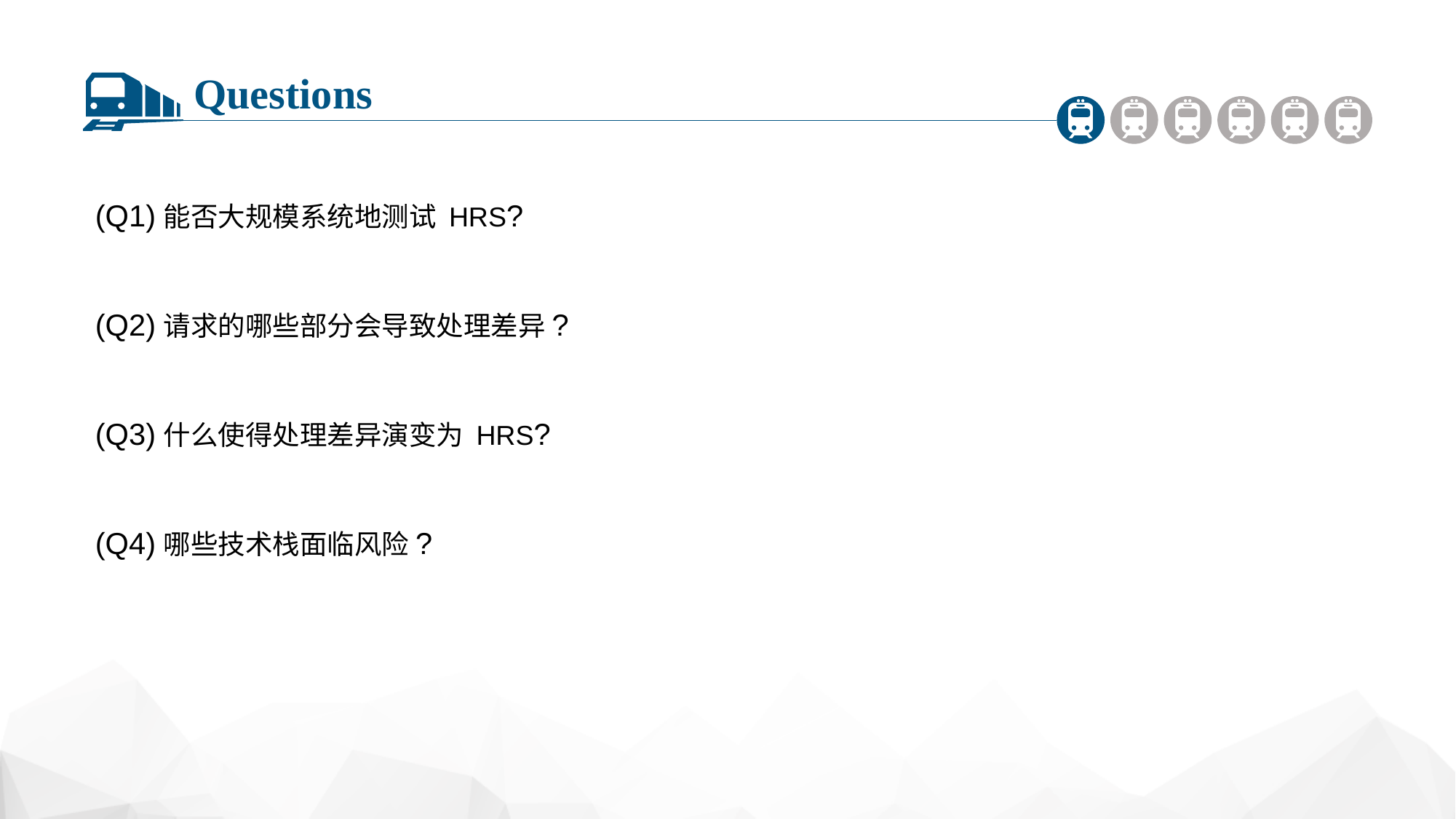

Questions
(Q1)能否大规模系统地测试 HRS?

(Q2)请求的哪些部分会导致处理差异?

(Q3)什么使得处理差异演变为 HRS?

(Q4)哪些技术栈面临风险?